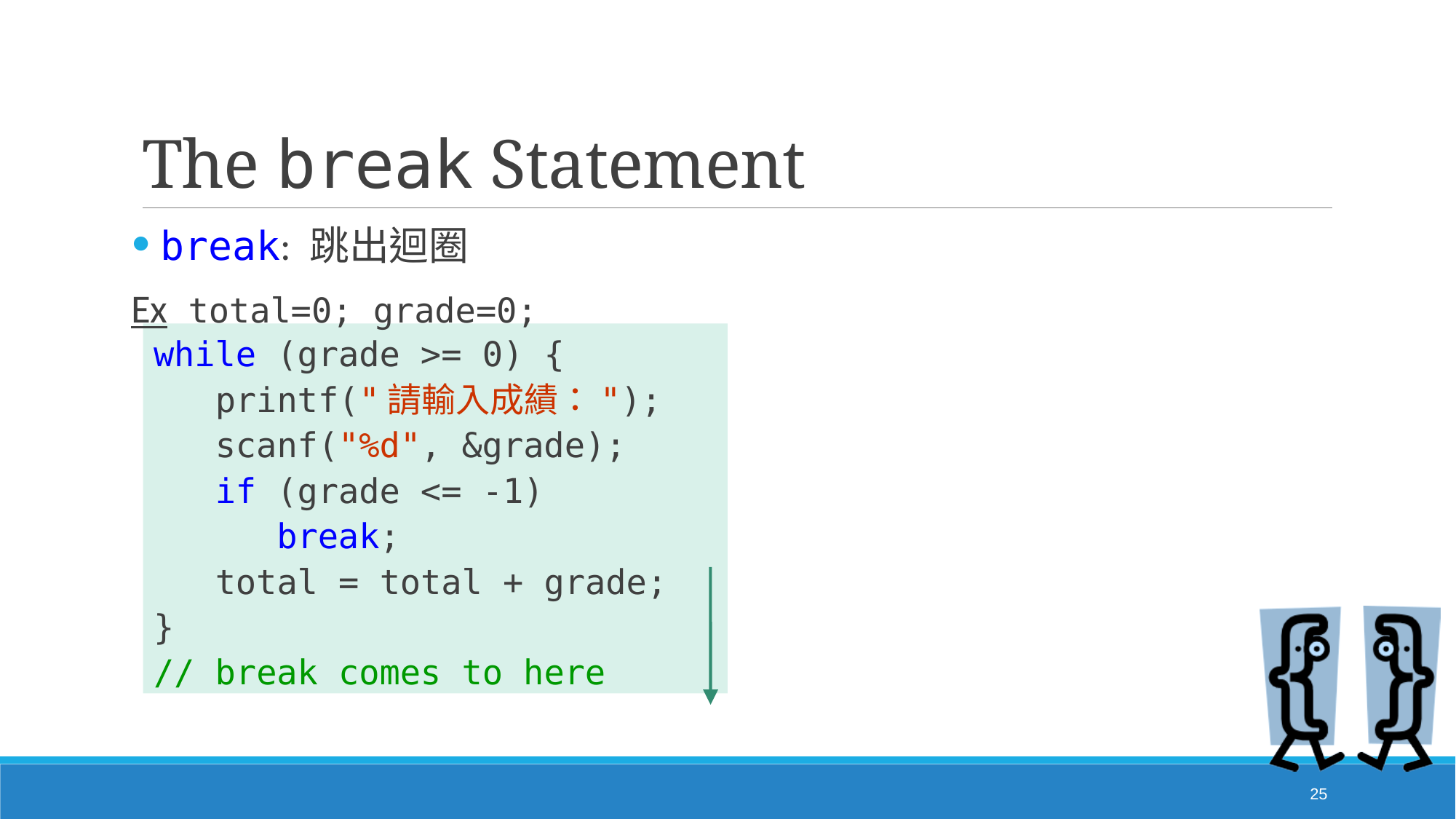

# The break Statement
break: 跳出迴圈
Ex total=0; grade=0;
while (grade >= 0) {
   printf("請輸入成績：");
   scanf("%d", &grade);
   if (grade <= -1)
      break;
   total = total + grade;
}
// break comes to here

25